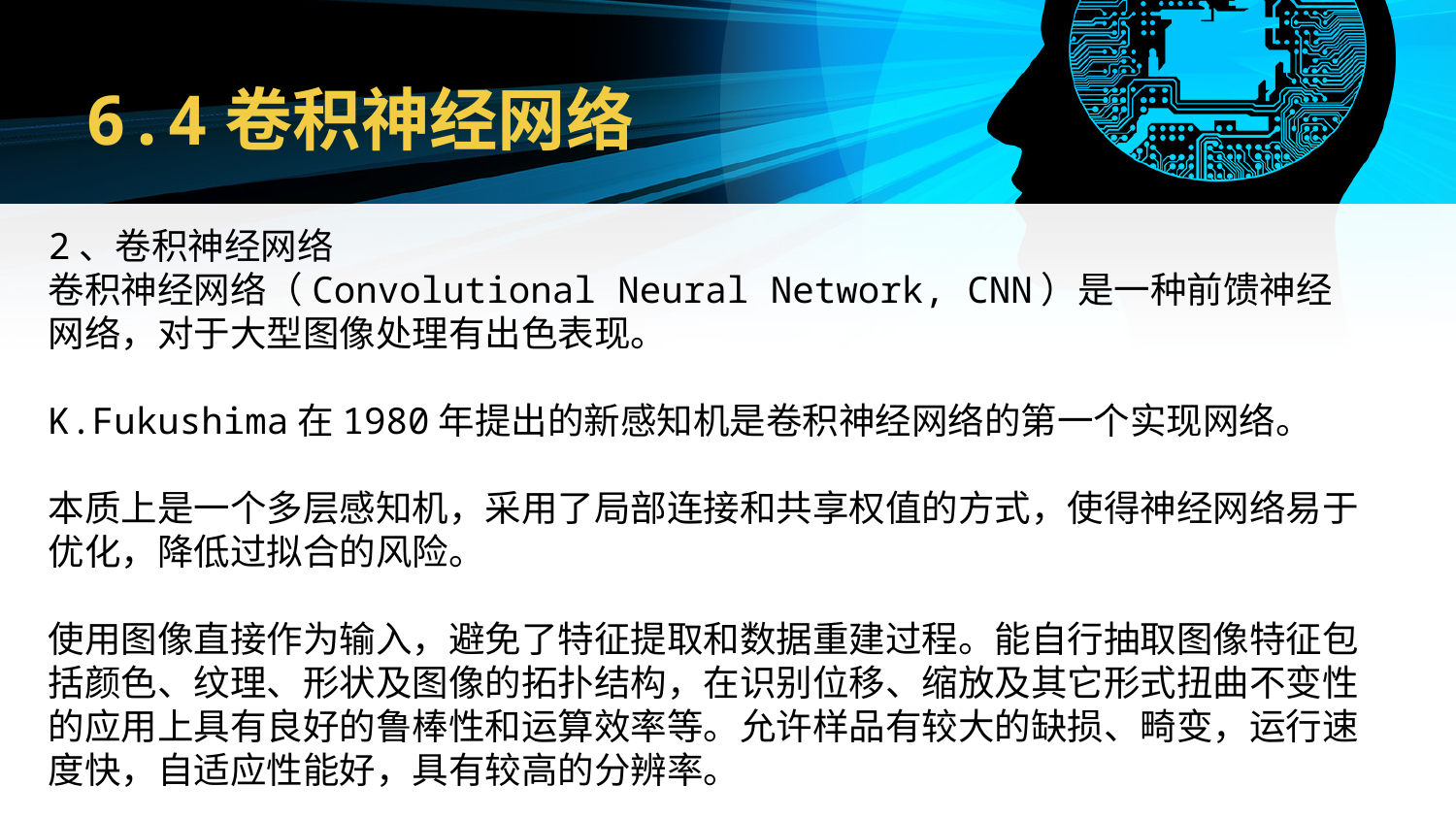

# 6.4卷积神经网络
2、卷积神经网络
卷积神经网络（Convolutional Neural Network, CNN）是一种前馈神经网络，对于大型图像处理有出色表现。

K.Fukushima在1980年提出的新感知机是卷积神经网络的第一个实现网络。

本质上是一个多层感知机，采用了局部连接和共享权值的方式，使得神经网络易于优化，降低过拟合的风险。

使用图像直接作为输入，避免了特征提取和数据重建过程。能自行抽取图像特征包括颜色、纹理、形状及图像的拓扑结构，在识别位移、缩放及其它形式扭曲不变性的应用上具有良好的鲁棒性和运算效率等。允许样品有较大的缺损、畸变，运行速度快，自适应性能好，具有较高的分辨率。